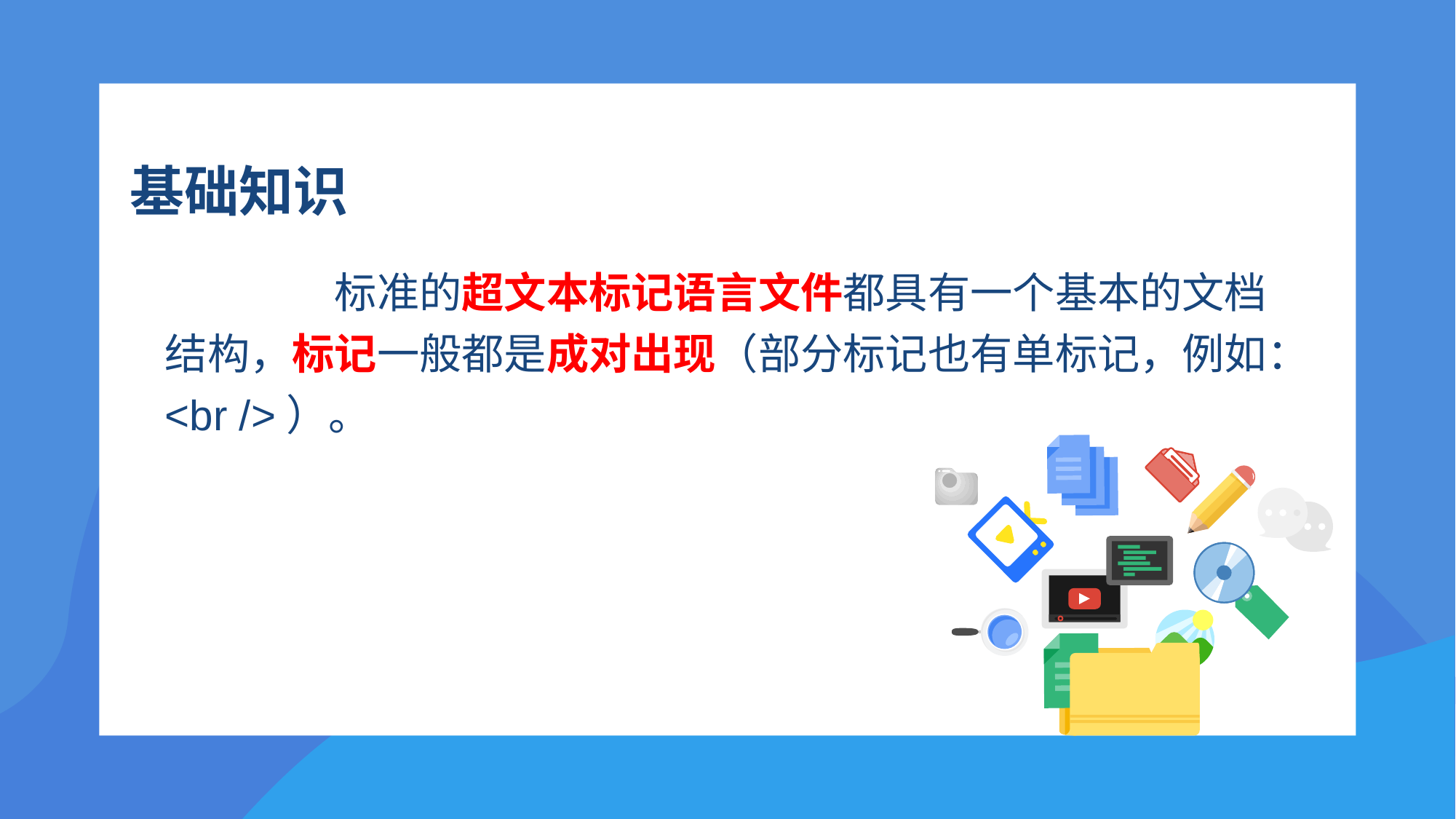

# 基础知识
　　　　标准的超文本标记语言文件都具有一个基本的文档结构，标记一般都是成对出现（部分标记也有单标记，例如：<br />）。